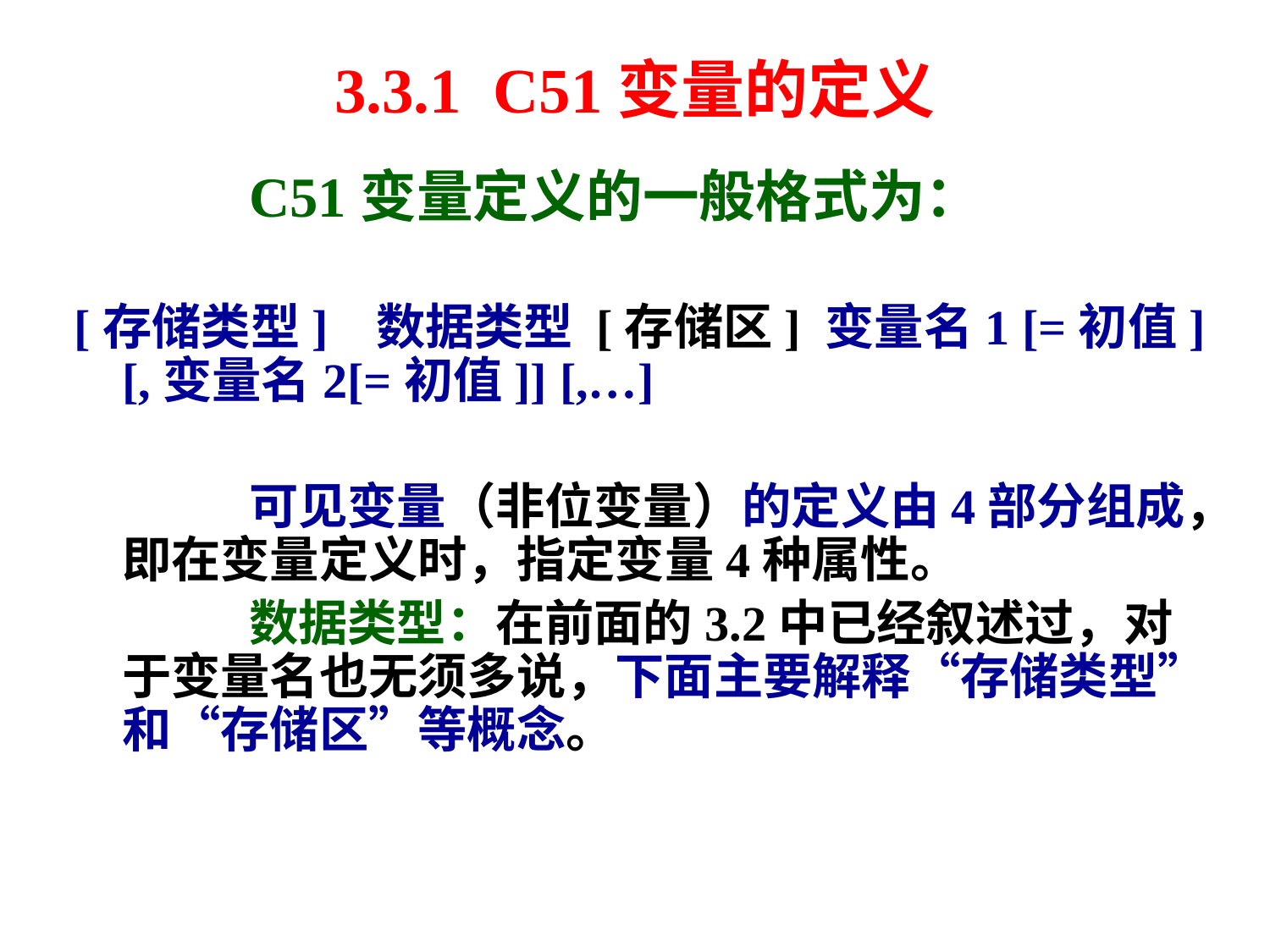

# 3.3.1  C51变量的定义
		C51变量定义的一般格式为：

[存储类型]	数据类型 [存储区] 变量名1 [=初值] [,变量名2[=初值]] [,…]

		可见变量（非位变量）的定义由4部分组成，即在变量定义时，指定变量4种属性。
		数据类型：在前面的3.2中已经叙述过，对于变量名也无须多说，下面主要解释“存储类型”和“存储区”等概念。